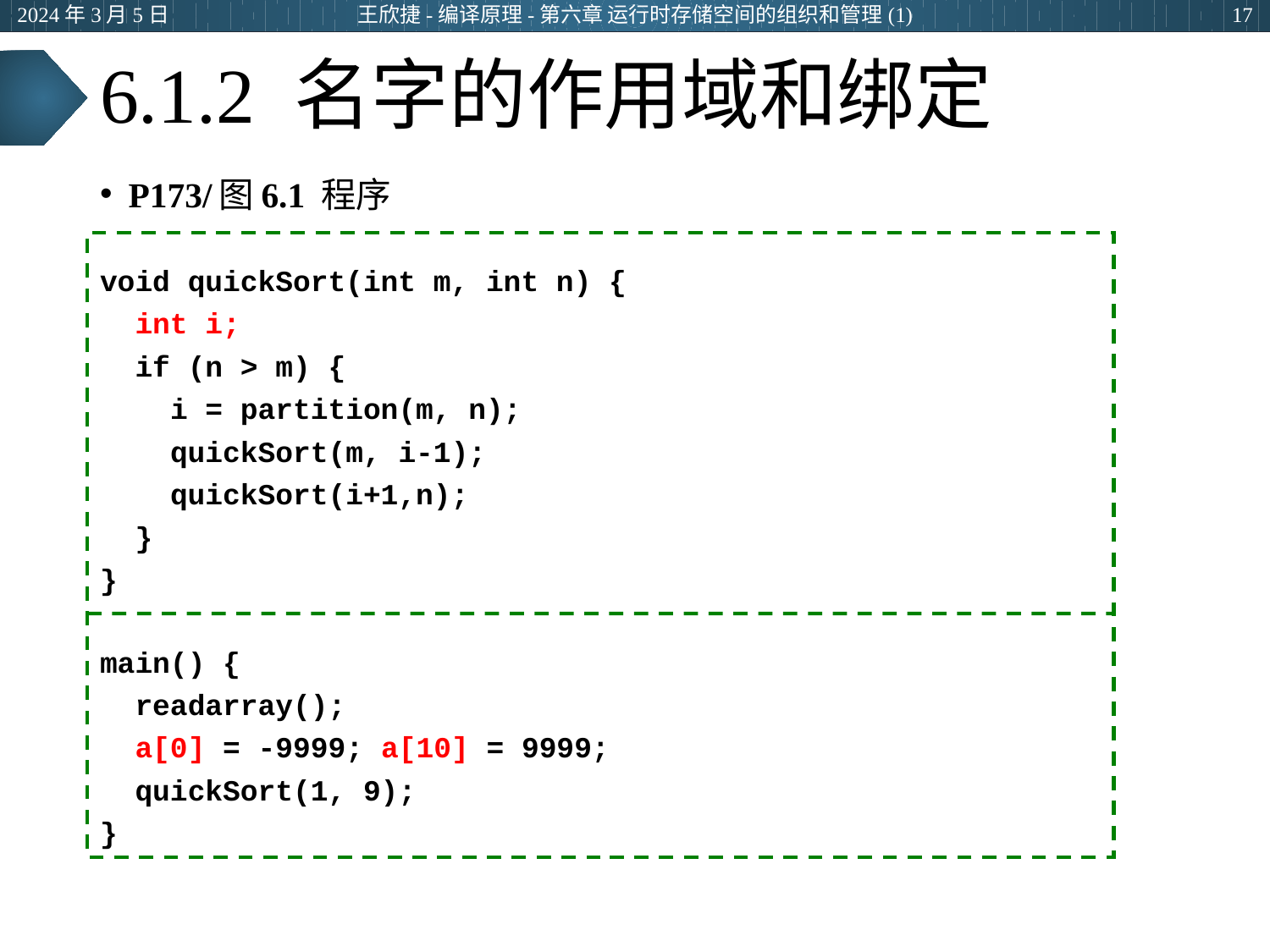

2024年3月5日
王欣捷-编译原理-第六章 运行时存储空间的组织和管理(1)
17
# 6.1.2 名字的作用域和绑定
P173/图6.1 程序

void quickSort(int m, int n) {
  int i;
  if (n > m) {
    i = partition(m, n);
    quickSort(m, i-1);
    quickSort(i+1,n);
  }
}

main() {
  readarray();
  a[0] = -9999; a[10] = 9999;
  quickSort(1, 9);
}